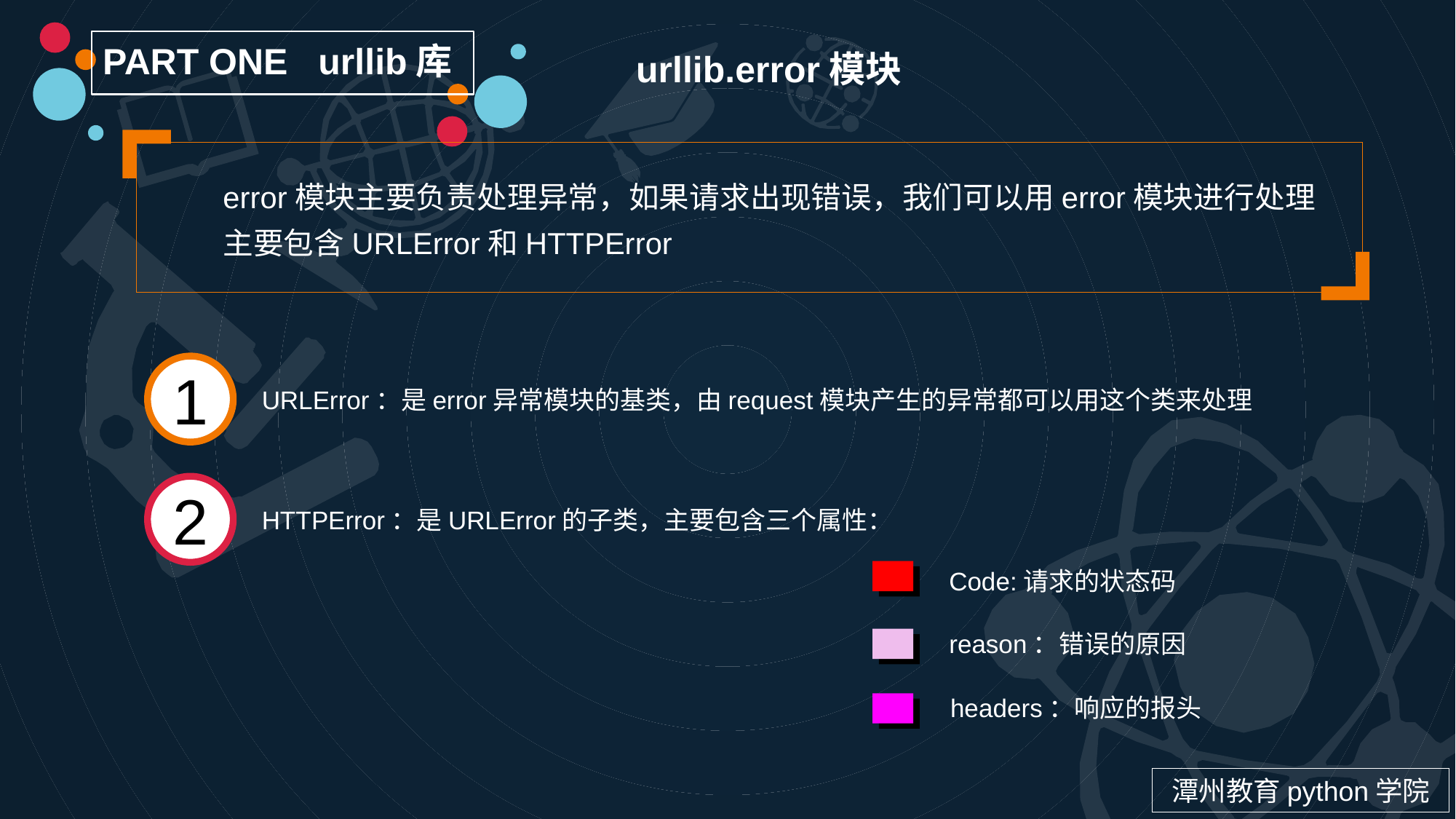

PART ONE   urllib库
urllib.error模块

error模块主要负责处理异常，如果请求出现错误，我们可以用error模块进行处理
主要包含URLError和HTTPError

1
URLError：是error异常模块的基类，由request模块产生的异常都可以用这个类来处理
2
HTTPError：是URLError的子类，主要包含三个属性：

Code:请求的状态码

reason：错误的原因
headers：响应的报头
潭州教育python学院